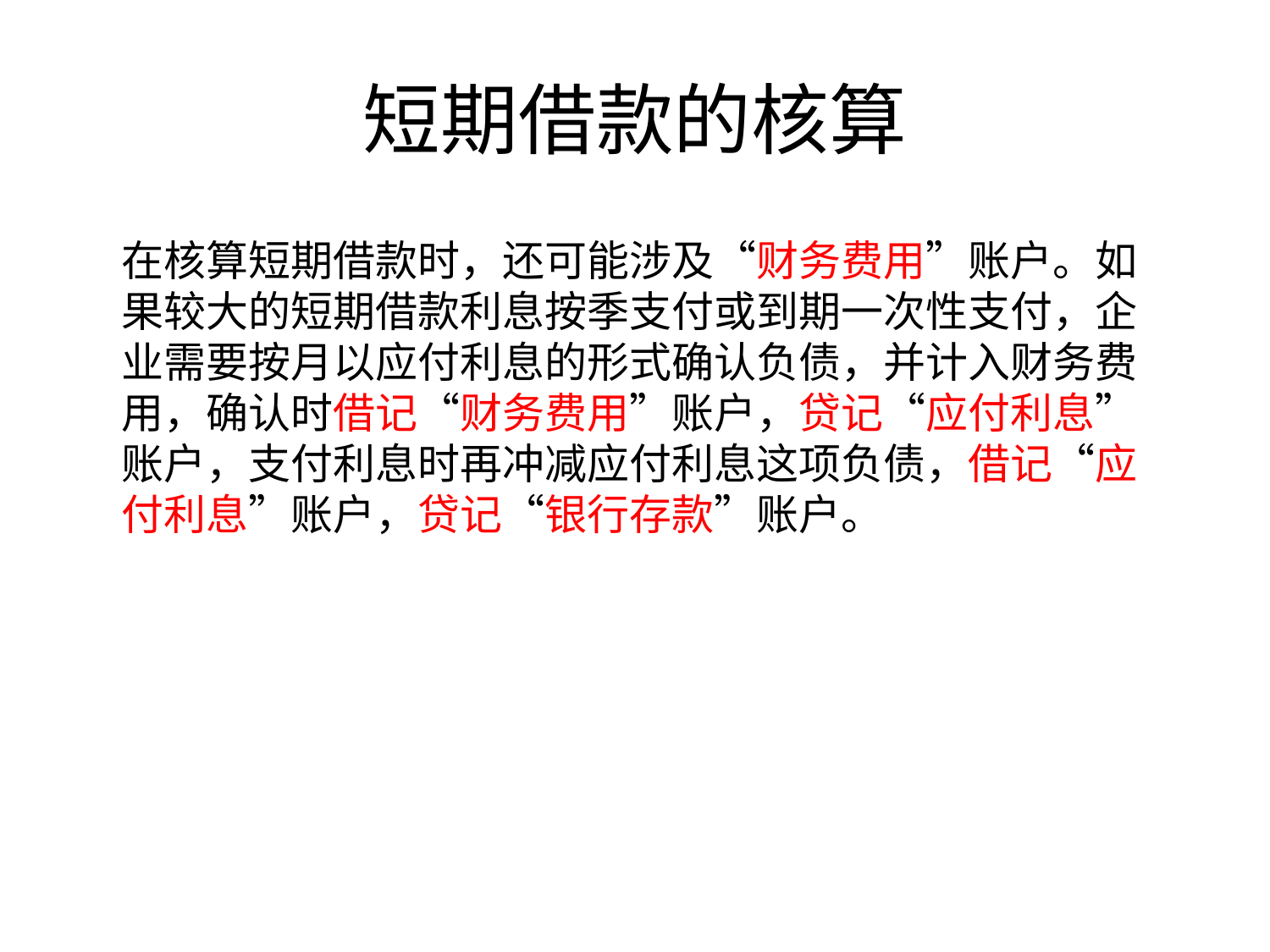

# 短期借款的核算
在核算短期借款时，还可能涉及“财务费用”账户。如果较大的短期借款利息按季支付或到期一次性支付，企业需要按月以应付利息的形式确认负债，并计入财务费用，确认时借记“财务费用”账户，贷记“应付利息”账户，支付利息时再冲减应付利息这项负债，借记“应付利息”账户，贷记“银行存款”账户。